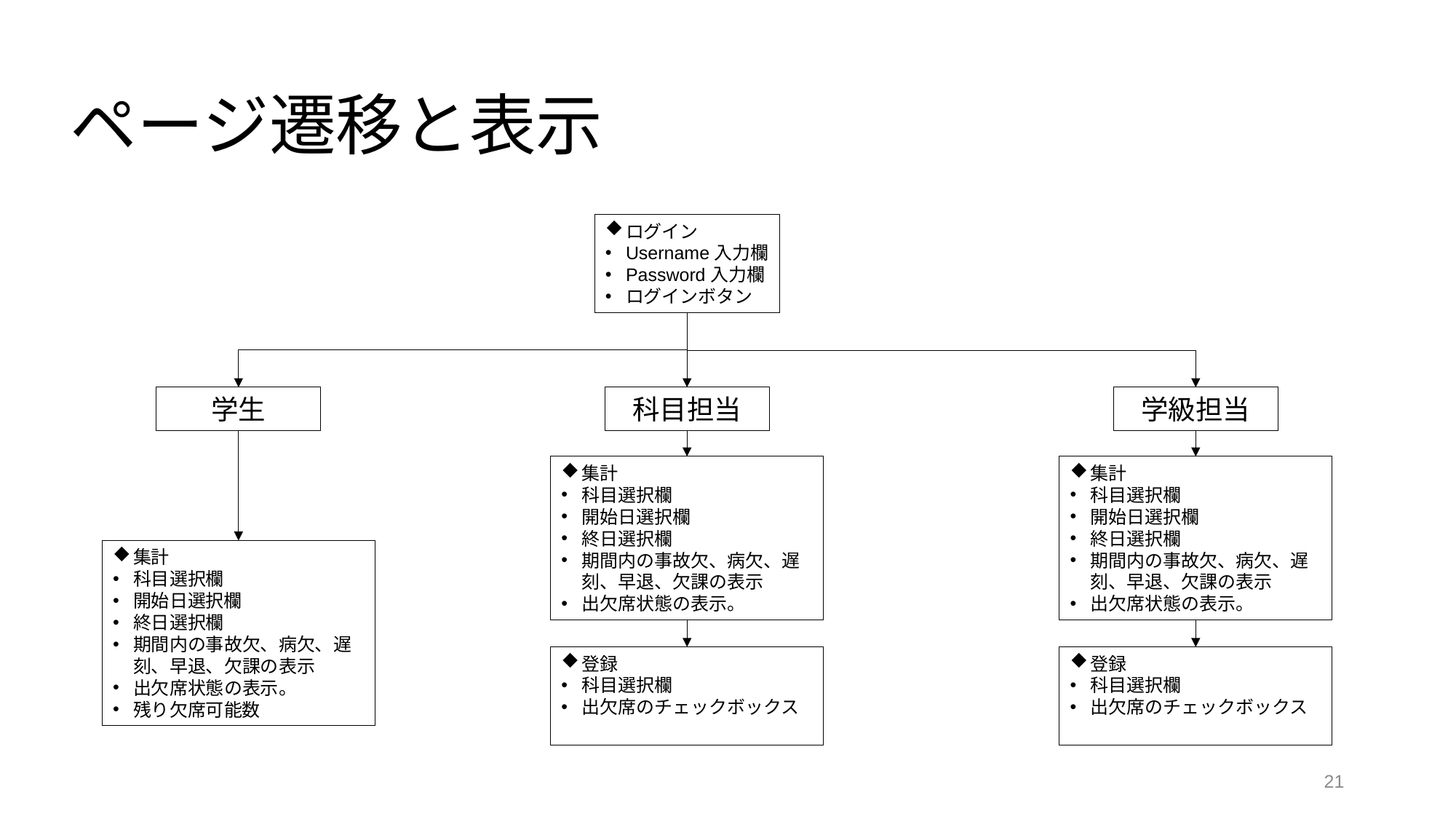

# ページ遷移と表示
ログイン
Username入力欄
Password入力欄
ログインボタン
学生
科目担当
学級担当
集計
科目選択欄
開始日選択欄
終日選択欄
期間内の事故欠、病欠、遅刻、早退、欠課の表示
出欠席状態の表示。
集計
科目選択欄
開始日選択欄
終日選択欄
期間内の事故欠、病欠、遅刻、早退、欠課の表示
出欠席状態の表示。
集計
科目選択欄
開始日選択欄
終日選択欄
期間内の事故欠、病欠、遅刻、早退、欠課の表示
出欠席状態の表示。
残り欠席可能数
登録
科目選択欄
出欠席のチェックボックス

登録
科目選択欄
出欠席のチェックボックス

21